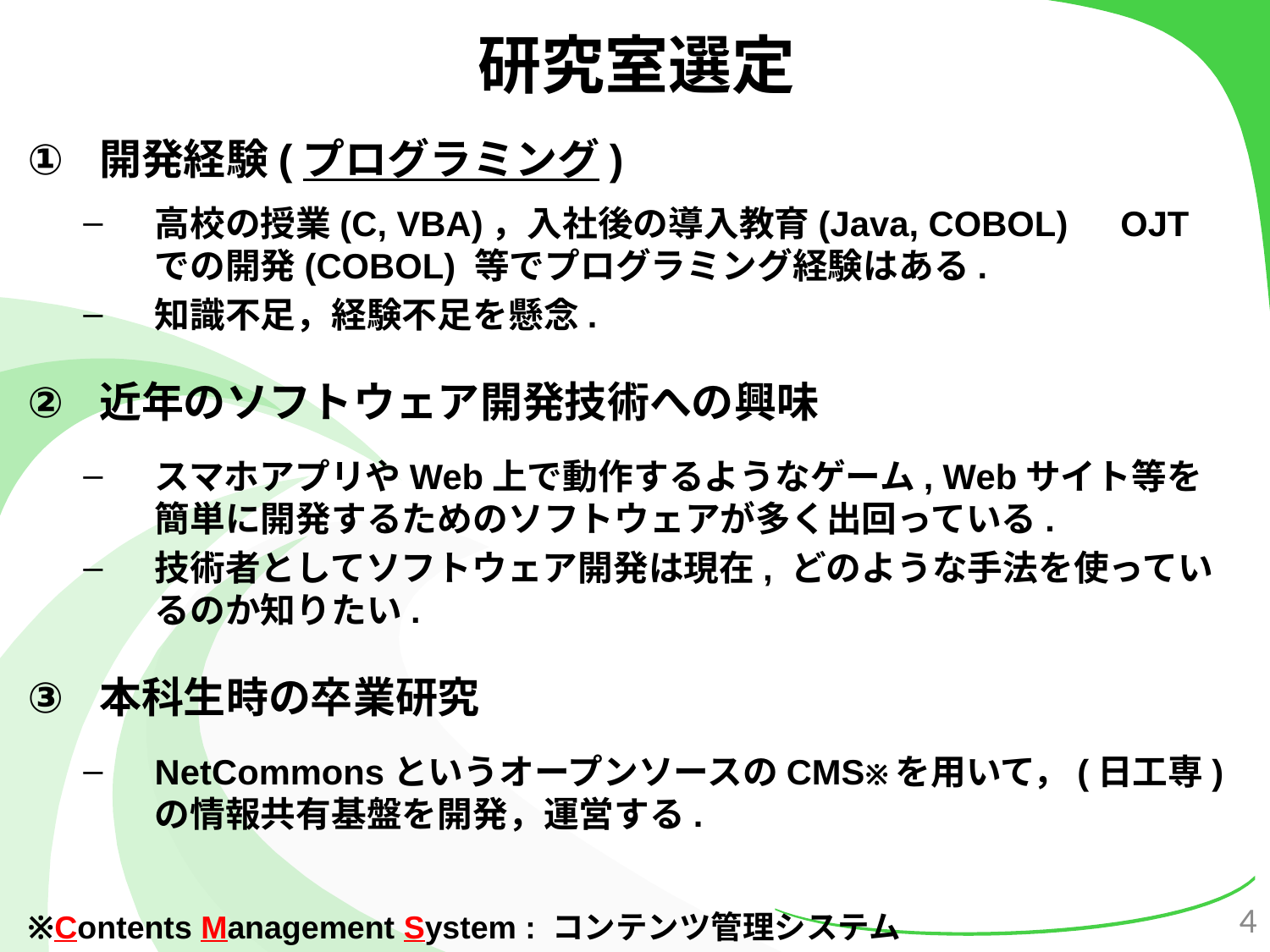

# 研究室選定
開発経験(プログラミング)
高校の授業(C, VBA)，入社後の導入教育(Java, COBOL)　OJTでの開発(COBOL) 等でプログラミング経験はある.
知識不足，経験不足を懸念.
近年のソフトウェア開発技術への興味
スマホアプリやWeb上で動作するようなゲーム, Webサイト等を簡単に開発するためのソフトウェアが多く出回っている.
技術者としてソフトウェア開発は現在, どのような手法を使っているのか知りたい.
本科生時の卒業研究
NetCommonsというオープンソースのCMS※を用いて，(日工専)の情報共有基盤を開発，運営する.
4
※Contents Management System : コンテンツ管理システム